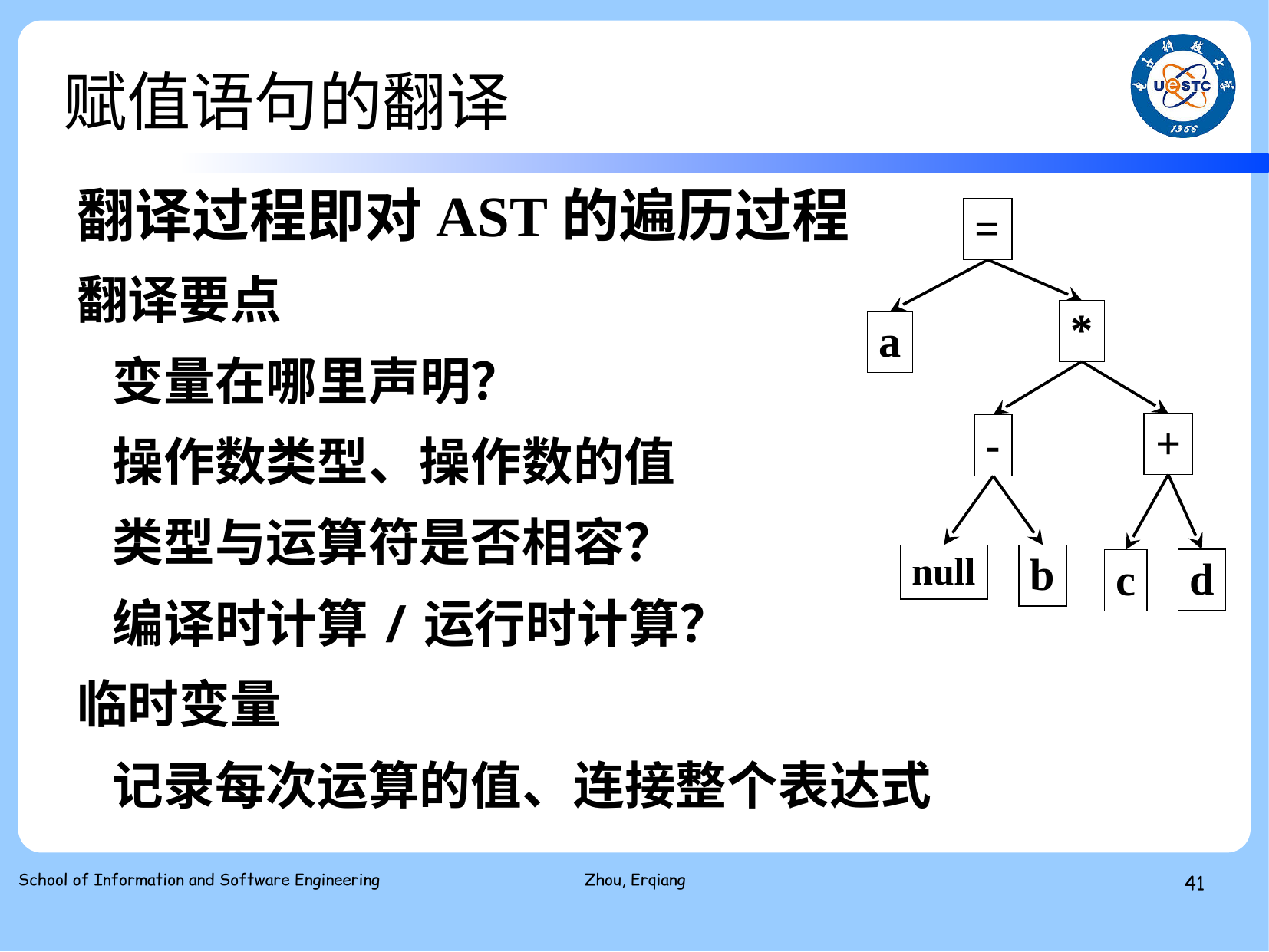

# 赋值语句的翻译
翻译过程即对AST的遍历过程
翻译要点
  变量在哪里声明？
  操作数类型、操作数的值
  类型与运算符是否相容？
  编译时计算/运行时计算？
临时变量
  记录每次运算的值、连接整个表达式

=
*
a
+
-
null
b
d
c
School of Information and Software Engineering
Zhou, Erqiang
41